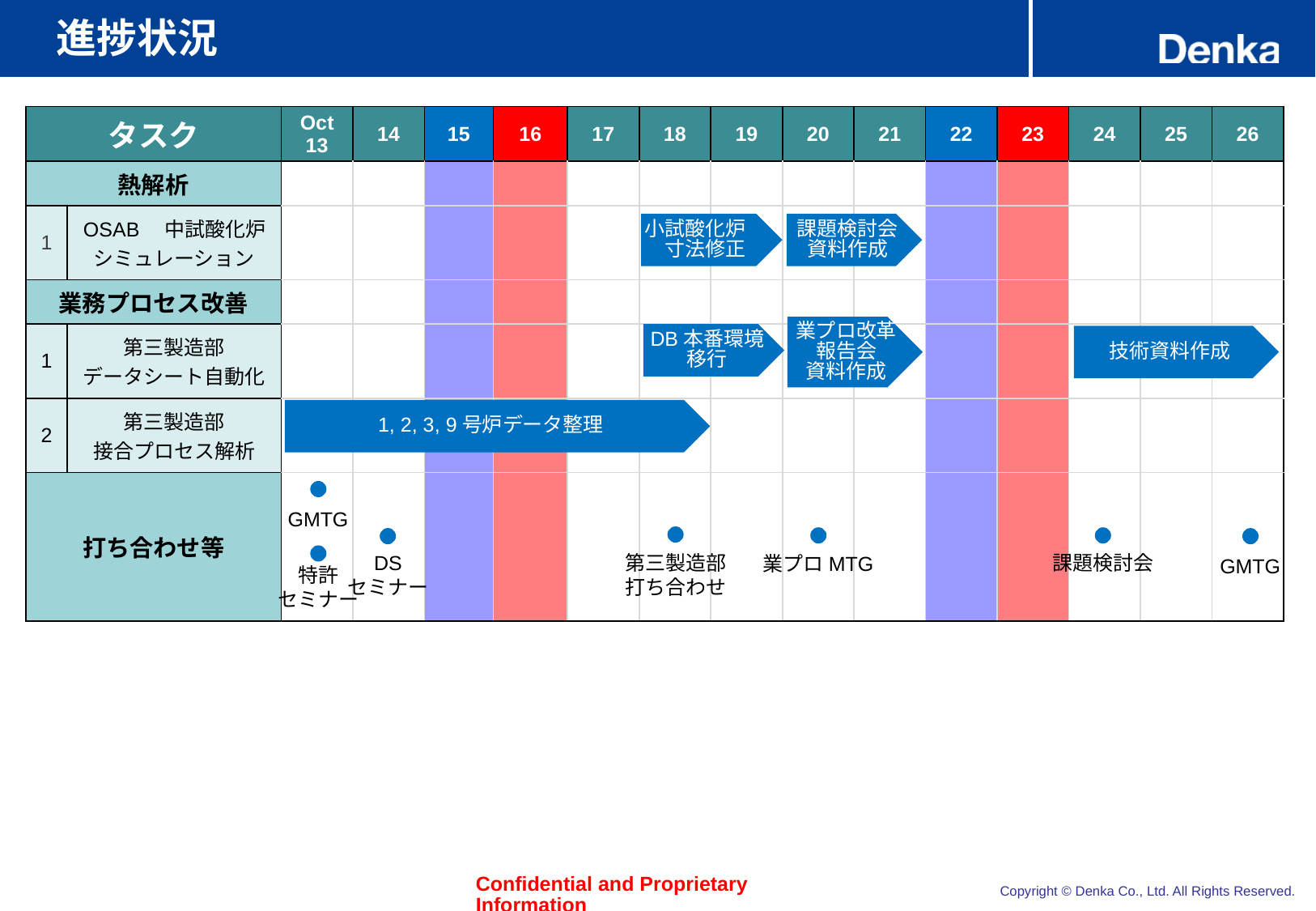

# 進捗状況
| タスク |  | Oct 13 | 14 | 15 | 16 | 17 | 18 | 19 | 20 | 21 | 22 | 23 | 24 | 25 | 26 |
| --- | --- | --- | --- | --- | --- | --- | --- | --- | --- | --- | --- | --- | --- | --- | --- |
| 熱解析 |  |  |  |  |  |  |  |  |  |  |  |  |  |  |  |
| 1 | OSAB　中試酸化炉 シミュレーション |  |  |  |  |  |  |  |  |  |  |  |  |  |  |
| 業務プロセス改善 |  |  |  |  |  |  |  |  |  |  |  |  |  |  |  |
| 1 | 第三製造部 データシート自動化 |  |  |  |  |  |  |  |  |  |  |  |  |  |  |
| 2 | 第三製造部 接合プロセス解析 |  |  |  |  |  |  |  |  |  |  |  |  |  |  |
| 打ち合わせ等 |  |  |  |  |  |  |  |  |  |  |  |  |  |  |  |
小試酸化炉　寸法修正
課題検討会
資料作成
業プロ改革
報告会
資料作成
DB本番環境移行
技術資料作成
1, 2, 3, 9号炉データ整理

GMTG

第三製造部
打ち合わせ
DS
セミナー
課題検討会
業プロMTG

GMTG
特許
セミナー